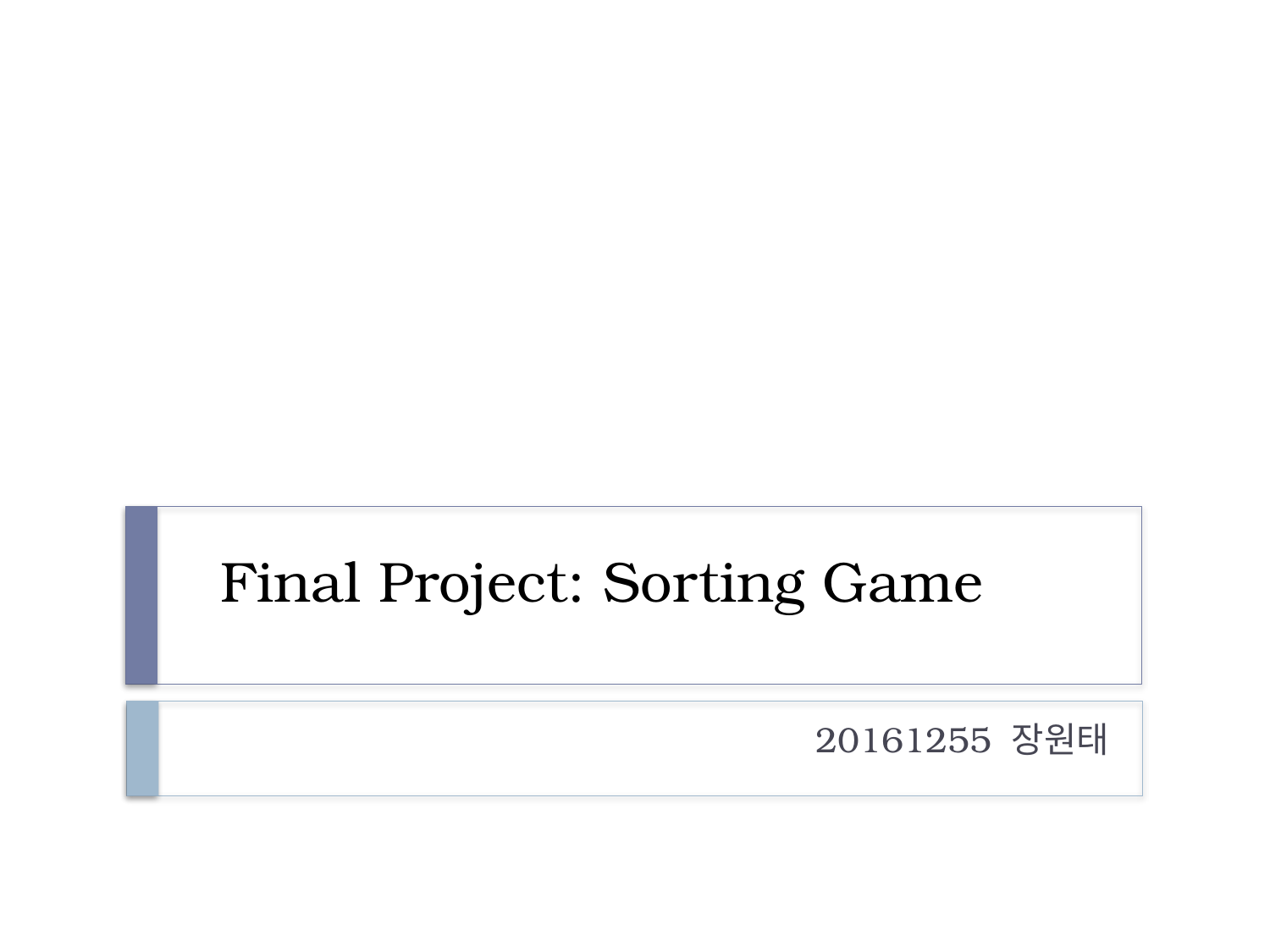

# Final Project: Sorting Game
20161255 장원태